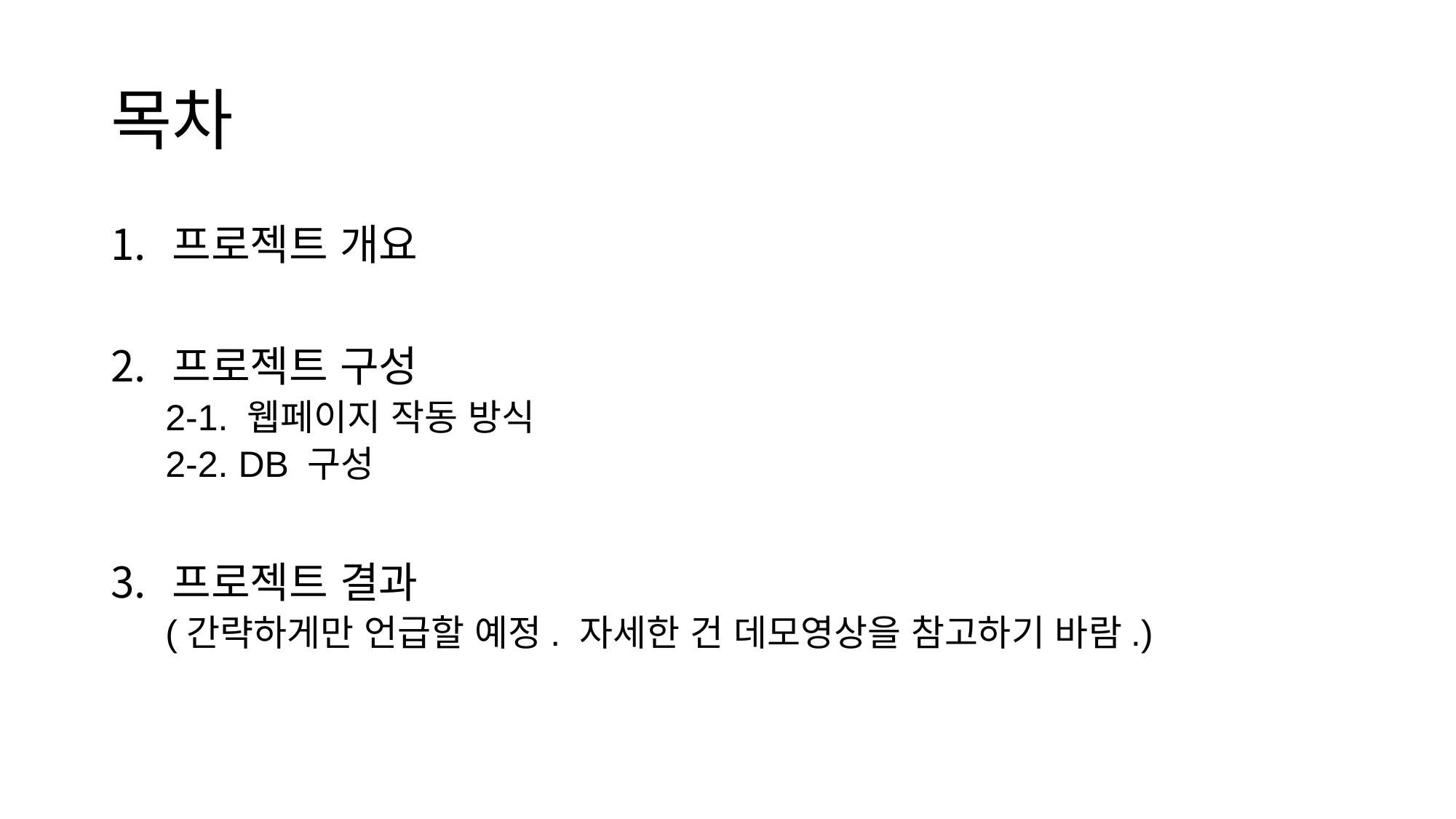

# 목차
프로젝트 개요

프로젝트 구성
2-1. 웹페이지 작동 방식
2-2. DB 구성

프로젝트 결과
(간략하게만 언급할 예정. 자세한 건 데모영상을 참고하기 바람.)